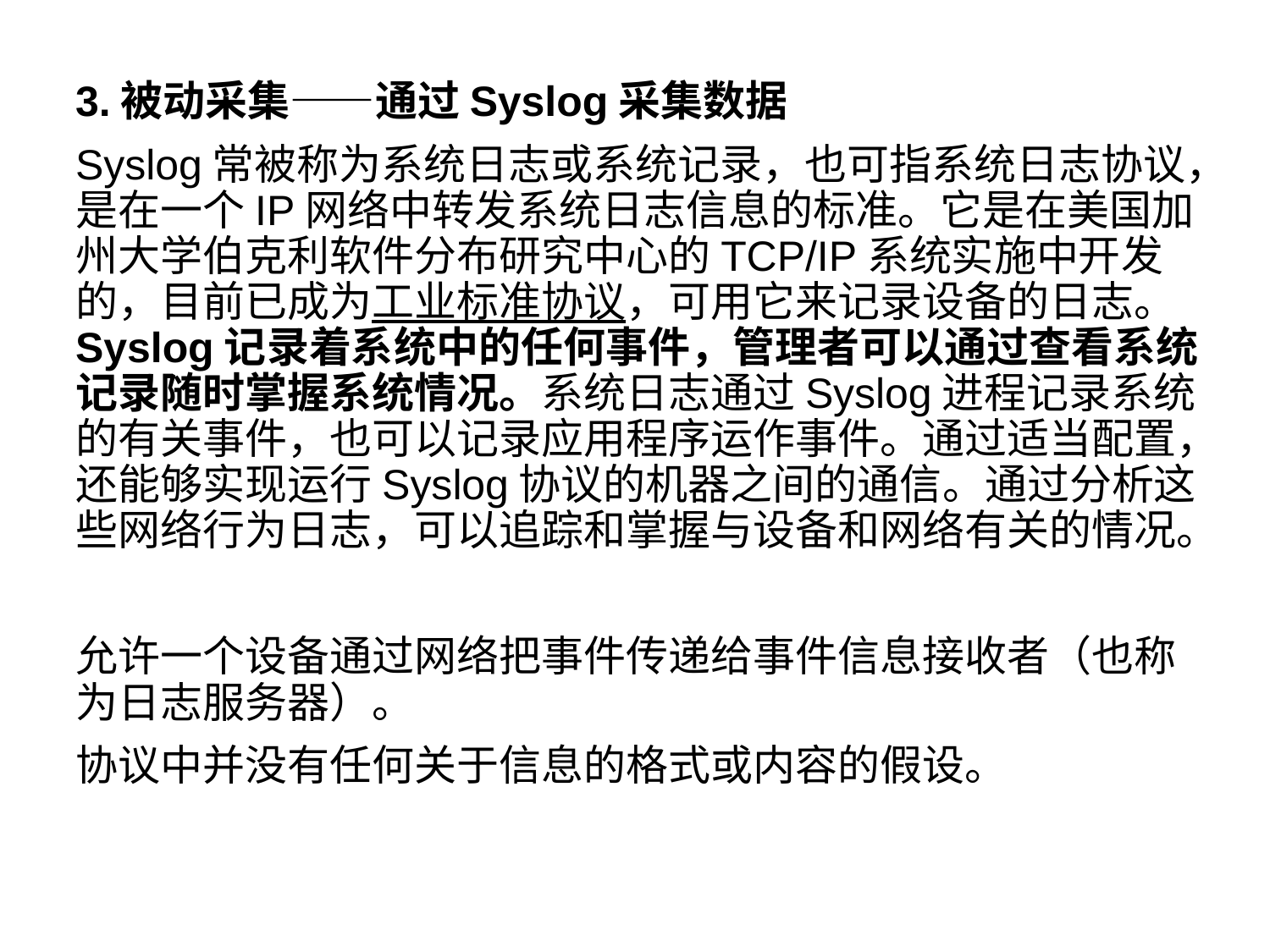

3.被动采集——通过Syslog采集数据
Syslog常被称为系统日志或系统记录，也可指系统日志协议，是在一个IP网络中转发系统日志信息的标准。它是在美国加州大学伯克利软件分布研究中心的TCP/IP系统实施中开发的，目前已成为工业标准协议，可用它来记录设备的日志。Syslog记录着系统中的任何事件，管理者可以通过查看系统记录随时掌握系统情况。系统日志通过Syslog进程记录系统的有关事件，也可以记录应用程序运作事件。通过适当配置，还能够实现运行Syslog协议的机器之间的通信。通过分析这些网络行为日志，可以追踪和掌握与设备和网络有关的情况。

允许一个设备通过网络把事件传递给事件信息接收者（也称为日志服务器）。
协议中并没有任何关于信息的格式或内容的假设。